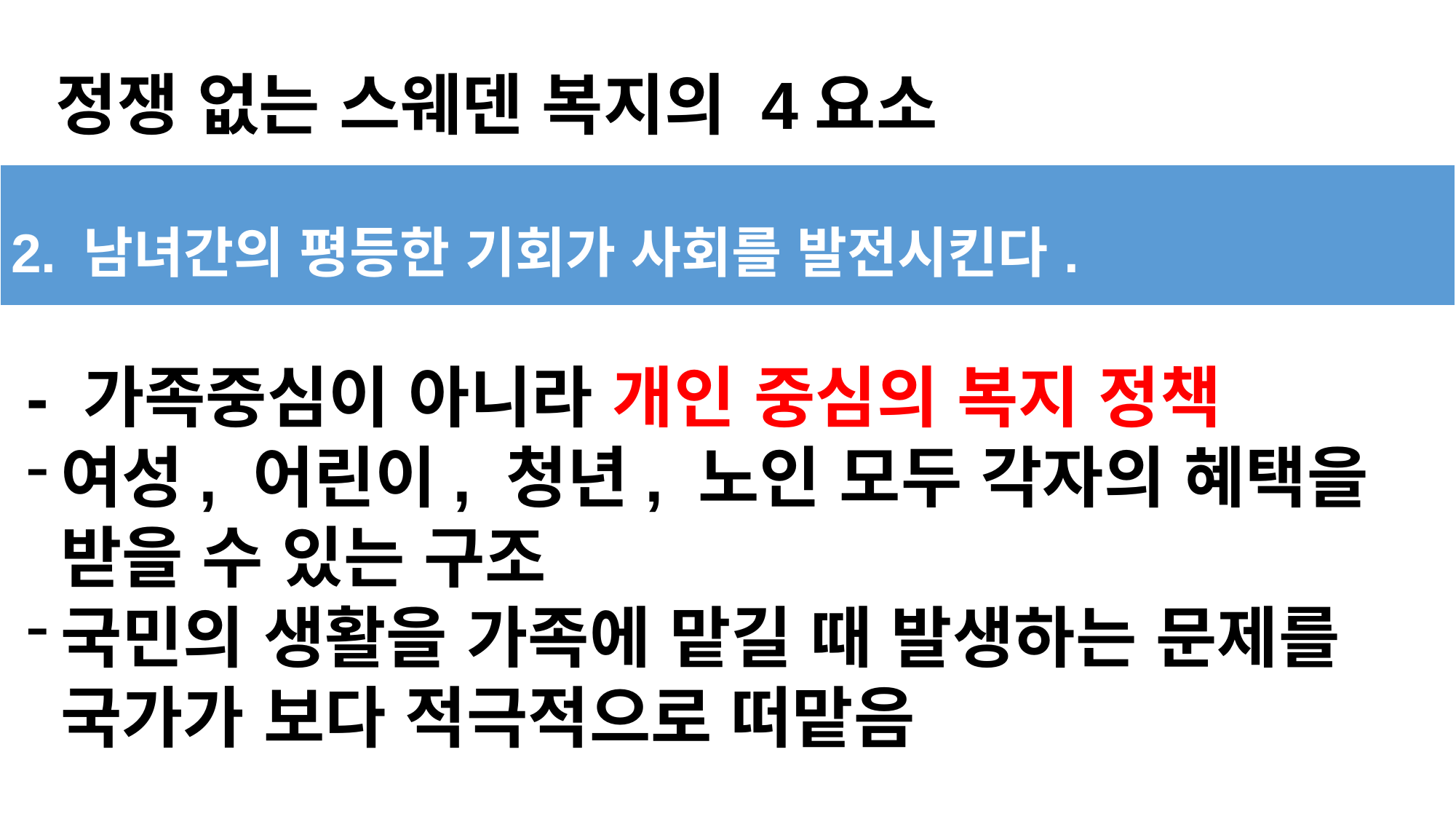

# 정쟁 없는 스웨덴 복지의 4요소
| 2. 남녀간의 평등한 기회가 사회를 발전시킨다. |
| --- |
- 가족중심이 아니라 개인 중심의 복지 정책
여성, 어린이, 청년, 노인 모두 각자의 혜택을 받을 수 있는 구조
국민의 생활을 가족에 맡길 때 발생하는 문제를 국가가 보다 적극적으로 떠맡음